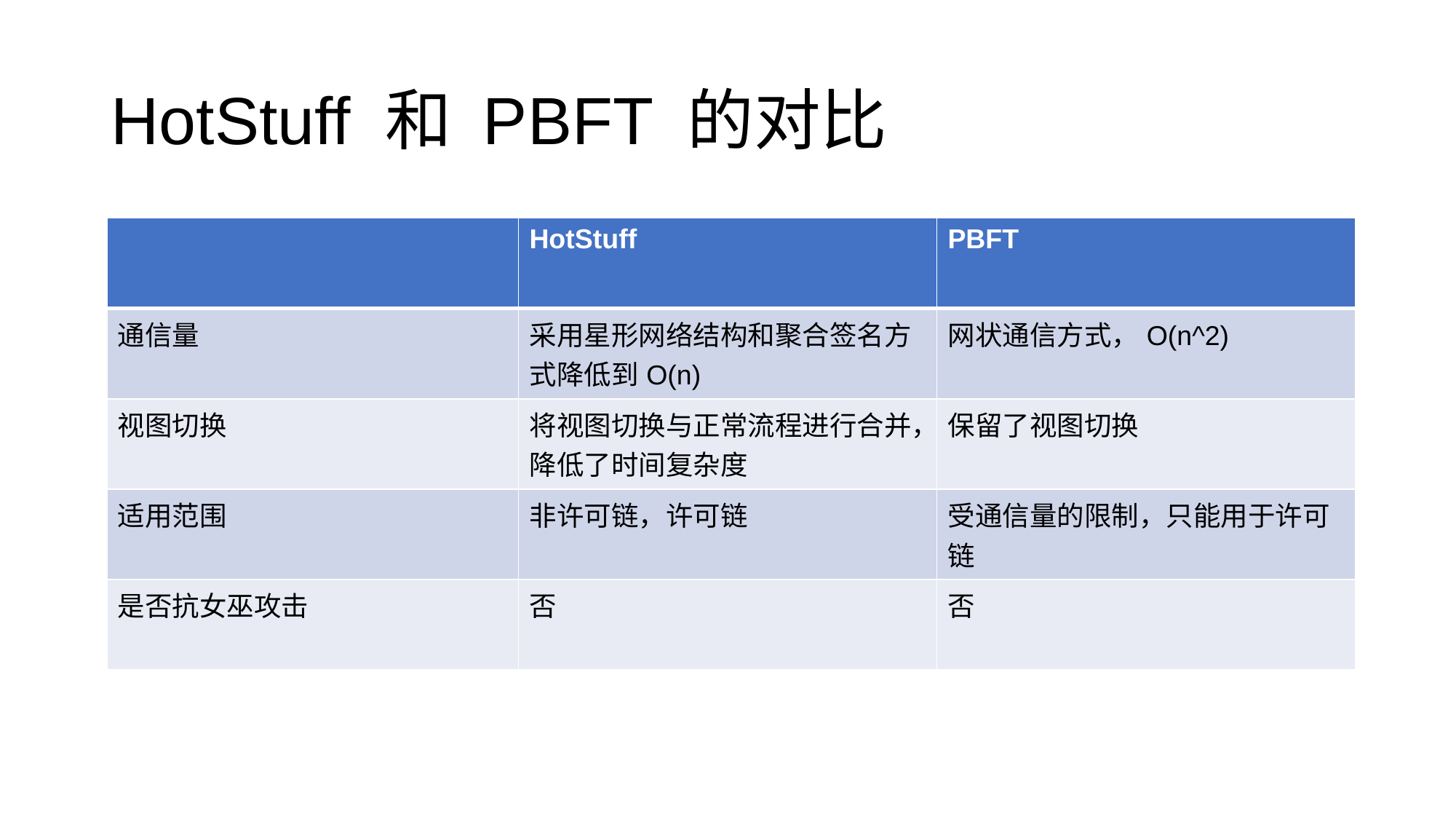

# HotStuff 和 PBFT 的对比
|  | HotStuff | PBFT |
| --- | --- | --- |
| 通信量 | 采用星形网络结构和聚合签名方式降低到O(n) | 网状通信方式，O(n^2) |
| 视图切换 | 将视图切换与正常流程进行合并，降低了时间复杂度 | 保留了视图切换 |
| 适用范围 | 非许可链，许可链 | 受通信量的限制，只能用于许可链 |
| 是否抗女巫攻击 | 否 | 否 |